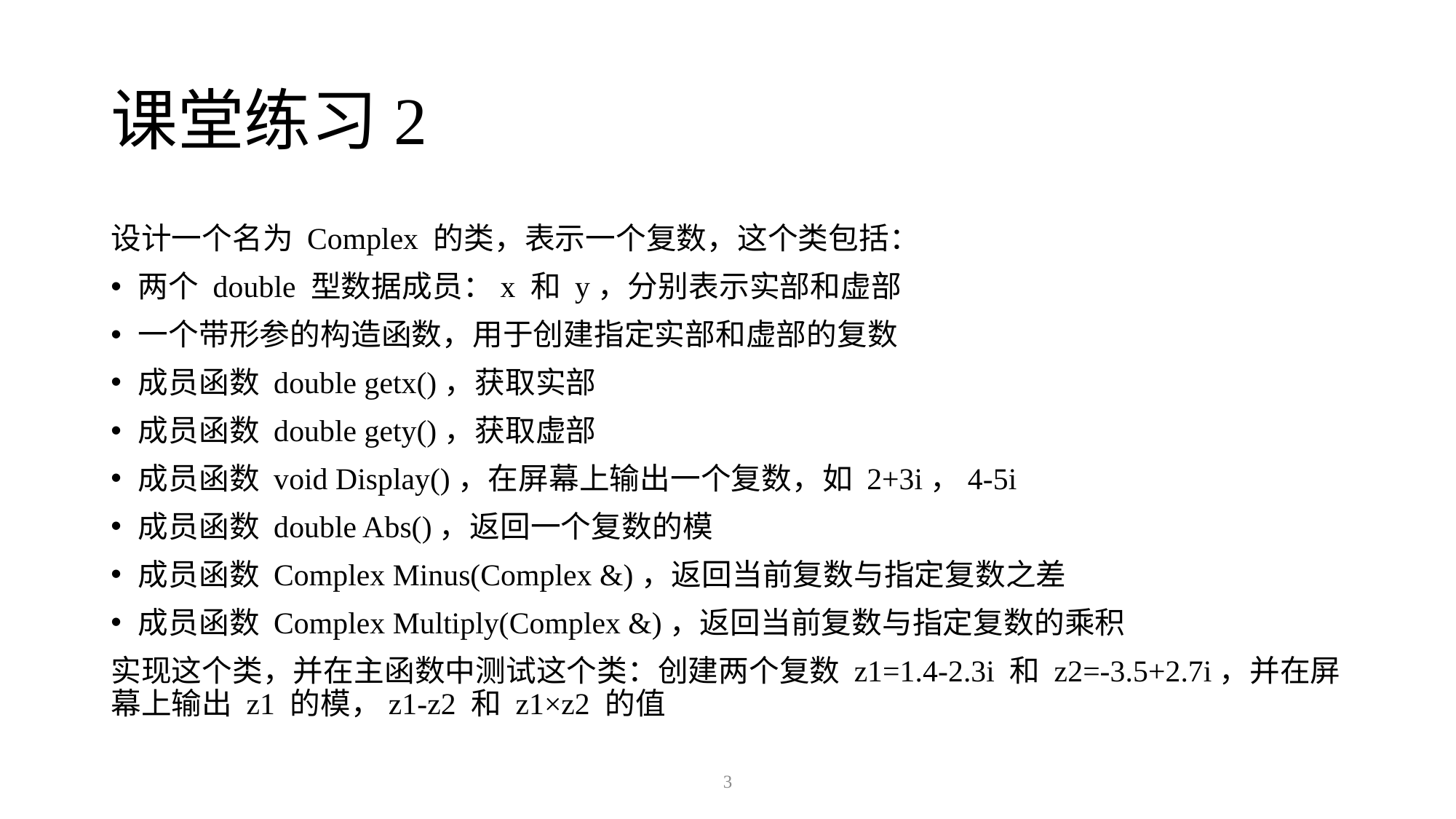

# 课堂练习2
设计一个名为 Complex 的类，表示一个复数，这个类包括：
两个 double 型数据成员：x 和 y，分别表示实部和虚部
一个带形参的构造函数，用于创建指定实部和虚部的复数
成员函数 double getx()，获取实部
成员函数 double gety()，获取虚部
成员函数 void Display()，在屏幕上输出一个复数，如 2+3i，4‐5i
成员函数 double Abs()，返回一个复数的模
成员函数 Complex Minus(Complex &)，返回当前复数与指定复数之差
成员函数 Complex Multiply(Complex &)，返回当前复数与指定复数的乘积
实现这个类，并在主函数中测试这个类：创建两个复数 z1=1.4‐2.3i 和 z2=‐3.5+2.7i，并在屏 幕上输出 z1 的模，z1‐z2 和 z1×z2 的值
3